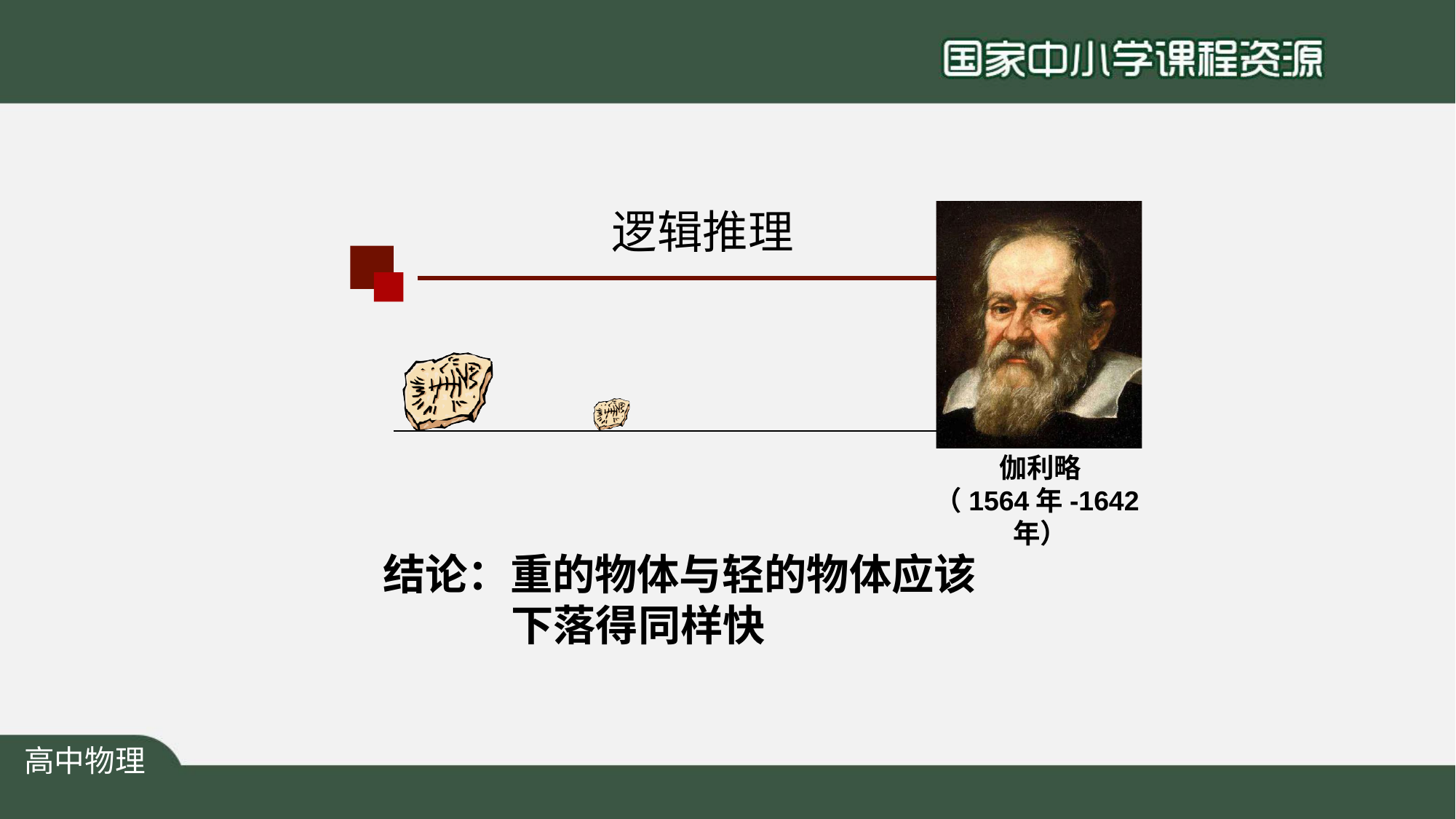

# 逻辑推理

伽利略
（1564年-1642年）
结论：重的物体与轻的物体应该 下落得同样快
高中物理